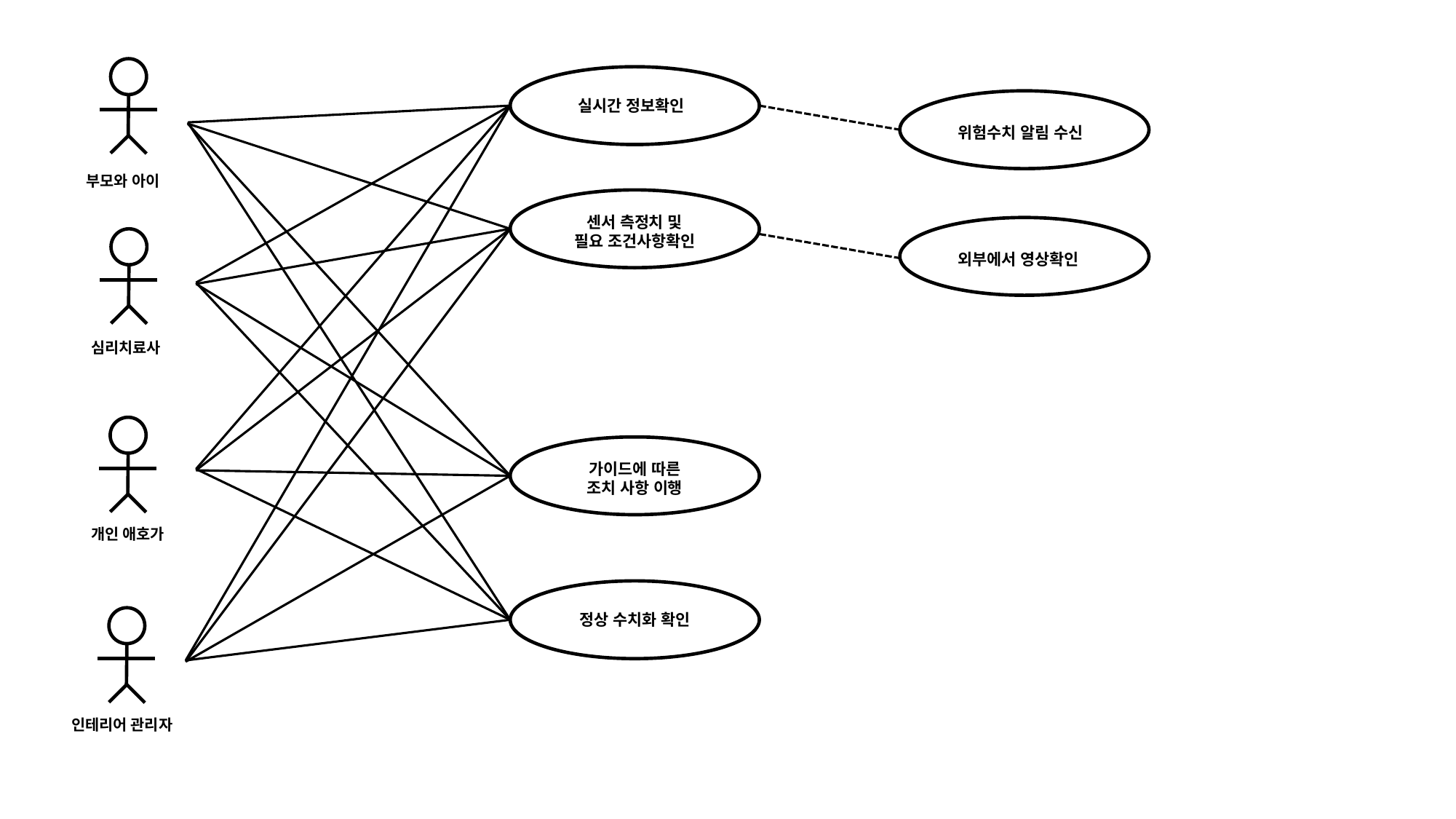

실시간 정보확인

위험수치 알림 수신
부모와 아이

센서 측정치 및
필요 조건사항확인

외부에서 영상확인
심리치료사

가이드에 따른
조치 사항 이행
개인 애호가

정상 수치화 확인

인테리어 관리자